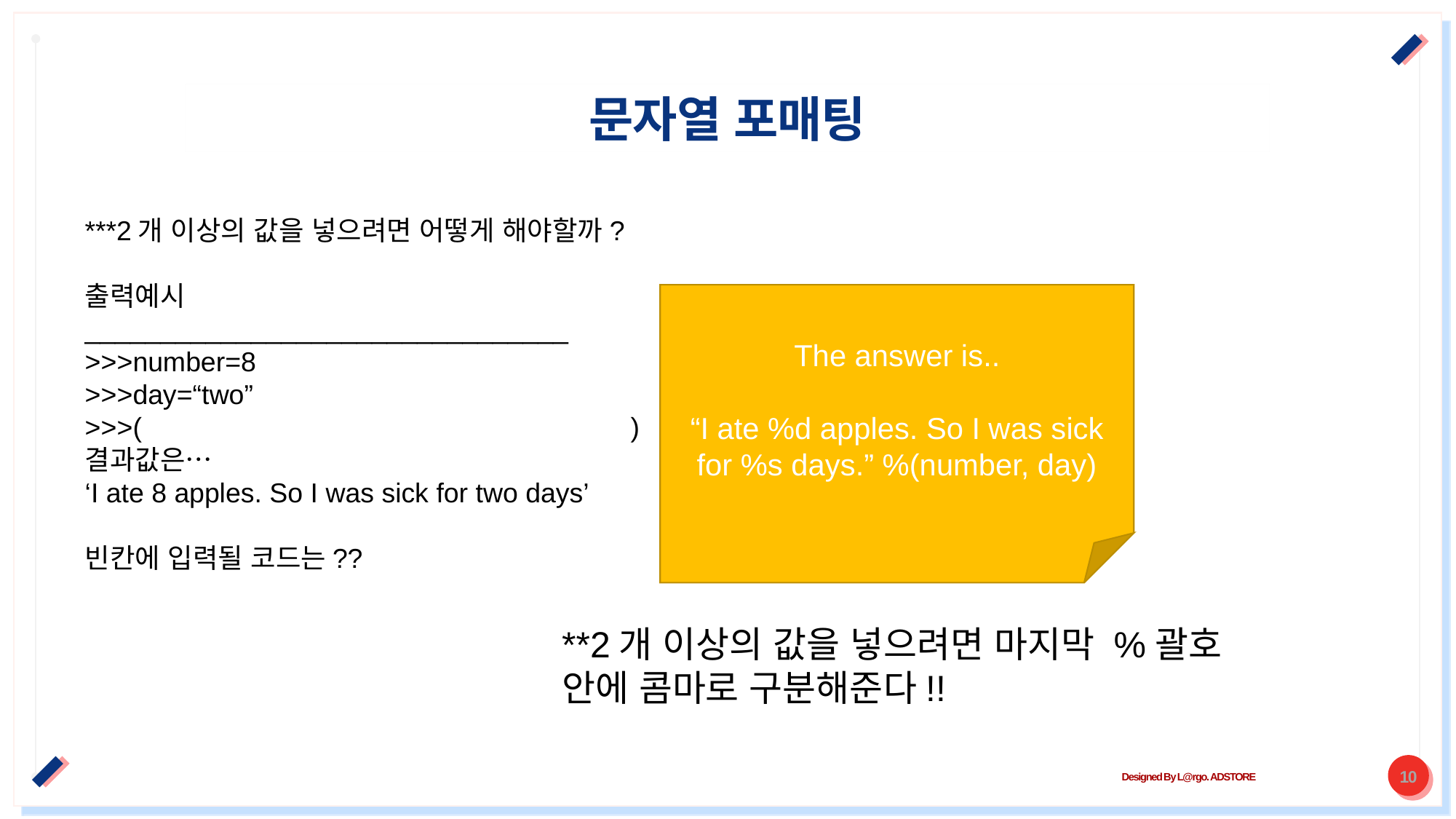

# 문자열 포매팅
***2개 이상의 값을 넣으려면 어떻게 해야할까?

출력예시
________________________________
>>>number=8
>>>day=“two”
>>>(             				)
결과값은…
‘I ate 8 apples. So I was sick for two days’

빈칸에 입력될 코드는??
The answer is..

“I ate %d apples. So I was sick for %s days.” %(number, day)
**2개 이상의 값을 넣으려면 마지막 %괄호 안에 콤마로 구분해준다!!
Designed By L@rgo. ADSTORE
10